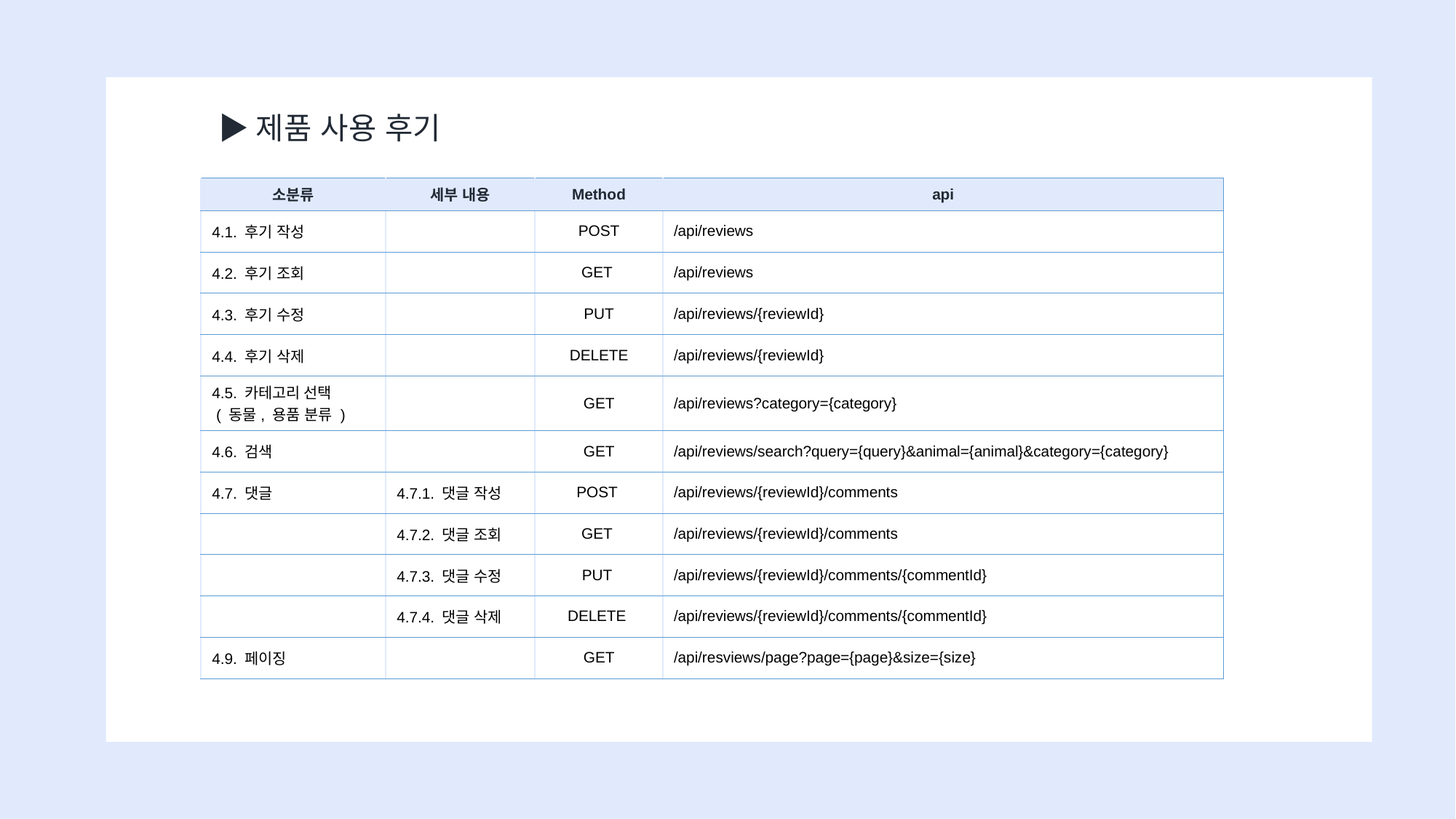

▶제품 사용 후기
| 소분류 | 세부 내용 | Method | api |
| --- | --- | --- | --- |
| 4.1. 후기 작성 |  | POST | /api/reviews |
| 4.2. 후기 조회 |  | GET | /api/reviews |
| 4.3. 후기 수정 |  | PUT | /api/reviews/{reviewId} |
| 4.4. 후기 삭제 |  | DELETE | /api/reviews/{reviewId} |
| 4.5. 카테고리 선택 ( 동물, 용품 분류 ) |  | GET | /api/reviews?category={category} |
| 4.6. 검색 |  | GET | /api/reviews/search?query={query}&animal={animal}&category={category} |
| 4.7. 댓글 | 4.7.1. 댓글 작성 | POST | /api/reviews/{reviewId}/comments |
|  | 4.7.2. 댓글 조회 | GET | /api/reviews/{reviewId}/comments |
|  | 4.7.3. 댓글 수정 | PUT | /api/reviews/{reviewId}/comments/{commentId} |
|  | 4.7.4. 댓글 삭제 | DELETE | /api/reviews/{reviewId}/comments/{commentId} |
| 4.9. 페이징 |  | GET | /api/resviews/page?page={page}&size={size} |